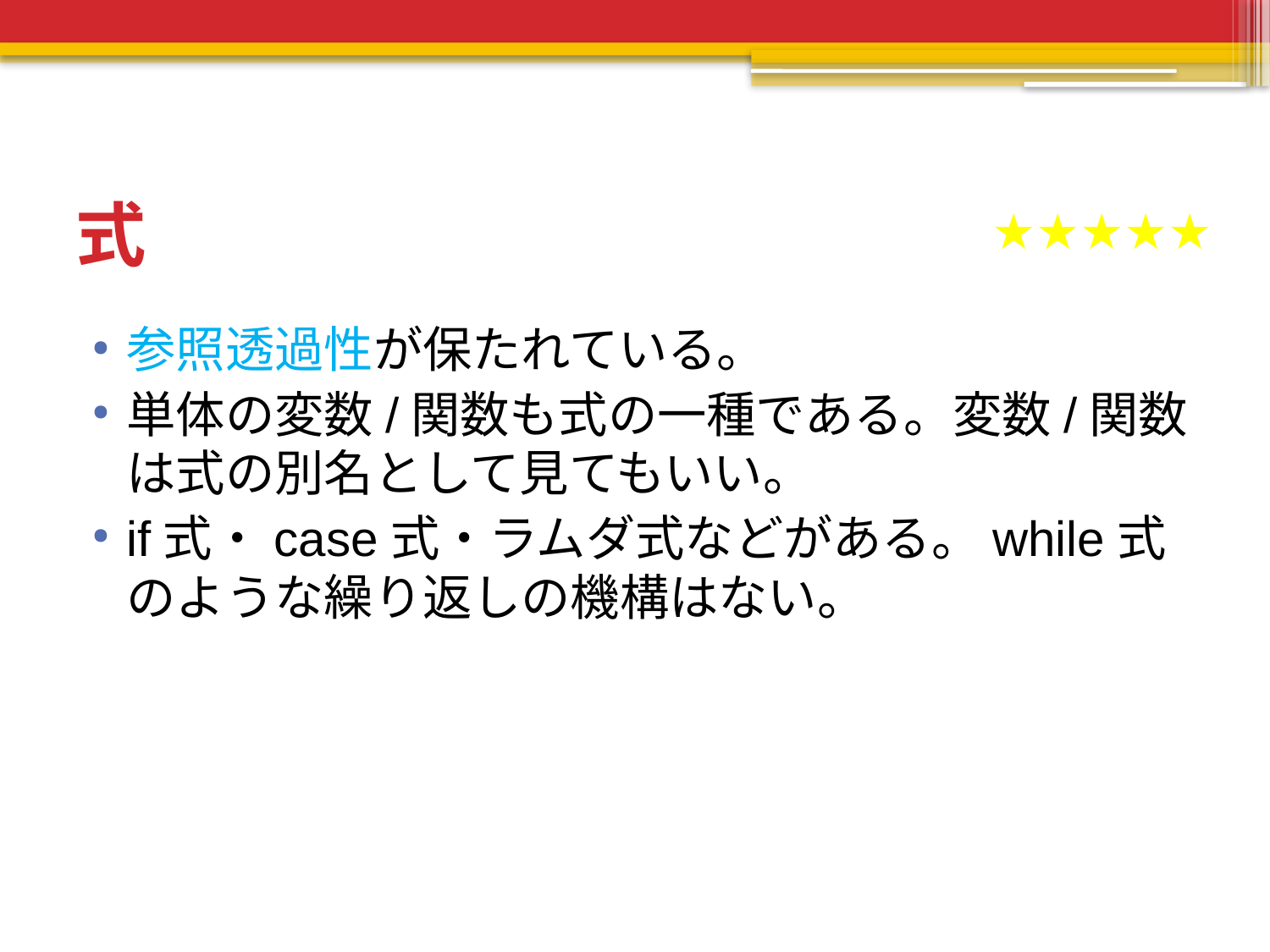

# 式
★★★★★
参照透過性が保たれている。
単体の変数/関数も式の一種である。変数/関数は式の別名として見てもいい。
if式・case式・ラムダ式などがある。while式のような繰り返しの機構はない。